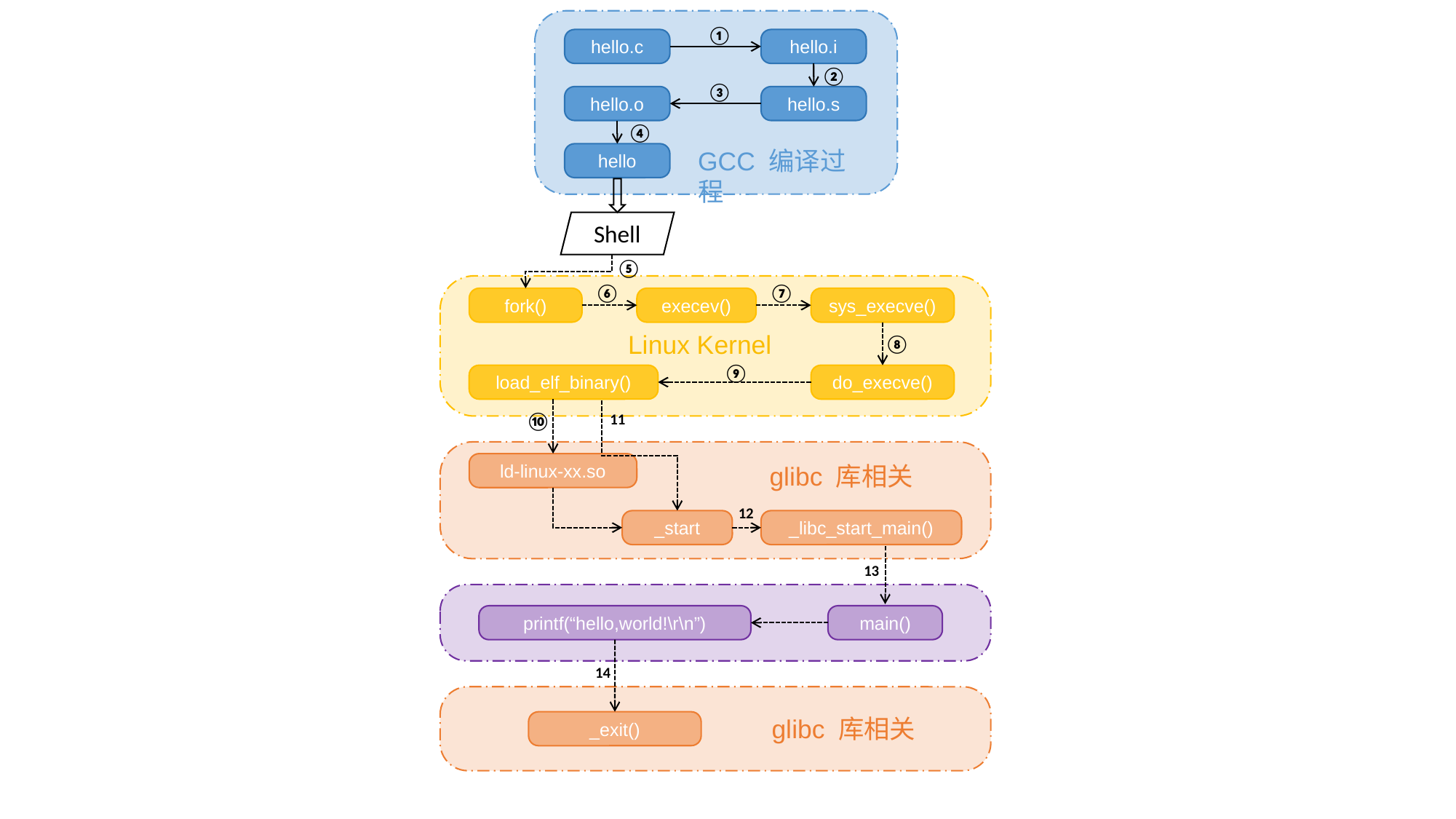

①
hello.c
hello.i
②
③
hello.o
hello.s
④
GCC 编译过程
hello

Shell
⑤

⑥
⑦
fork()
execev()
sys_execve()
Linux Kernel
⑧
⑨
load_elf_binary()
do_execve()
⑩
11

ld-linux-xx.so
glibc 库相关
12
_start
_libc_start_main()
13

printf(“hello,world!\r\n”)
main()
14

glibc 库相关
_exit()